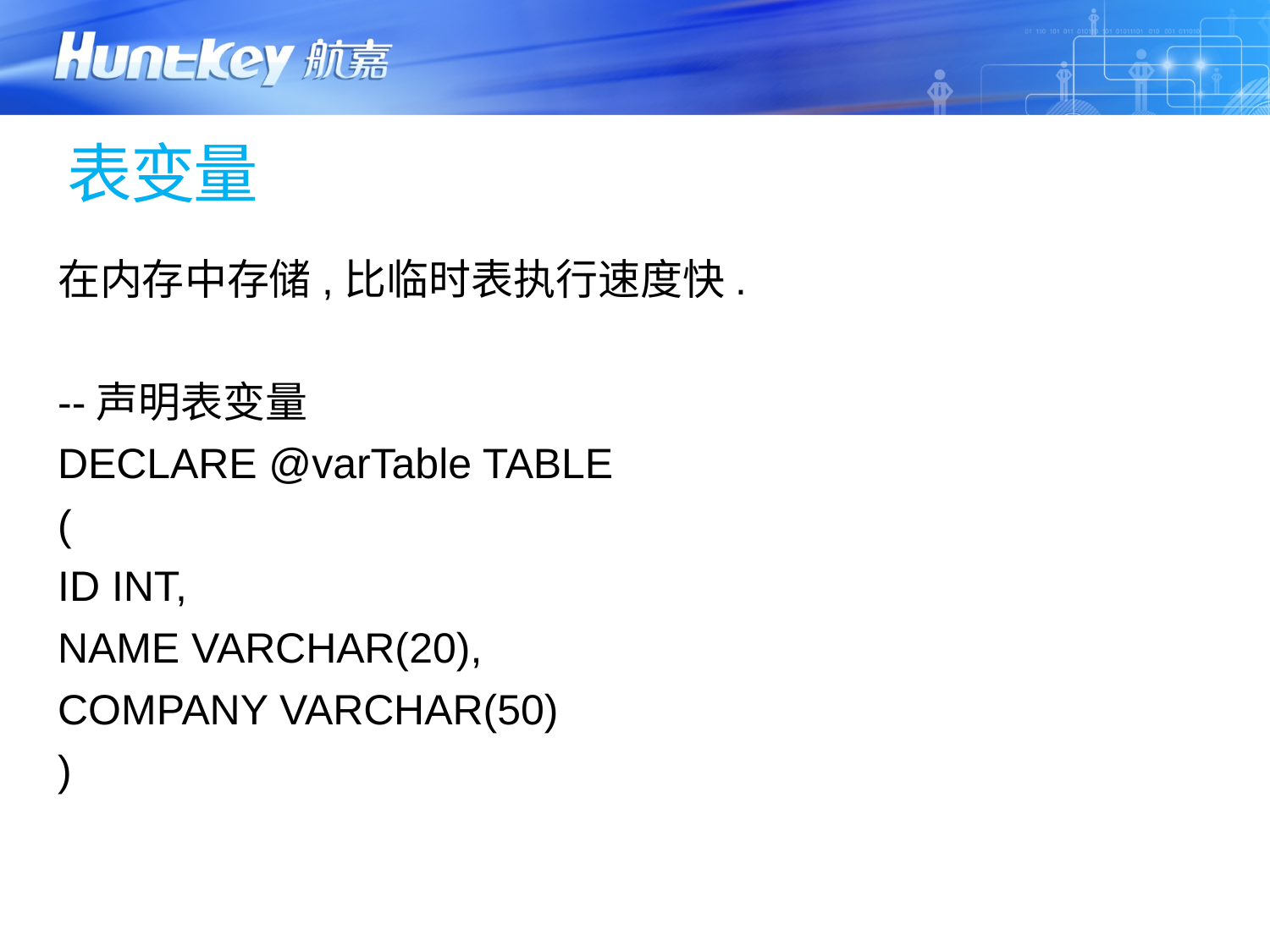

# 表变量
在内存中存储,比临时表执行速度快.

--声明表变量
DECLARE @varTable TABLE
(
ID INT,
NAME VARCHAR(20),
COMPANY VARCHAR(50)
)